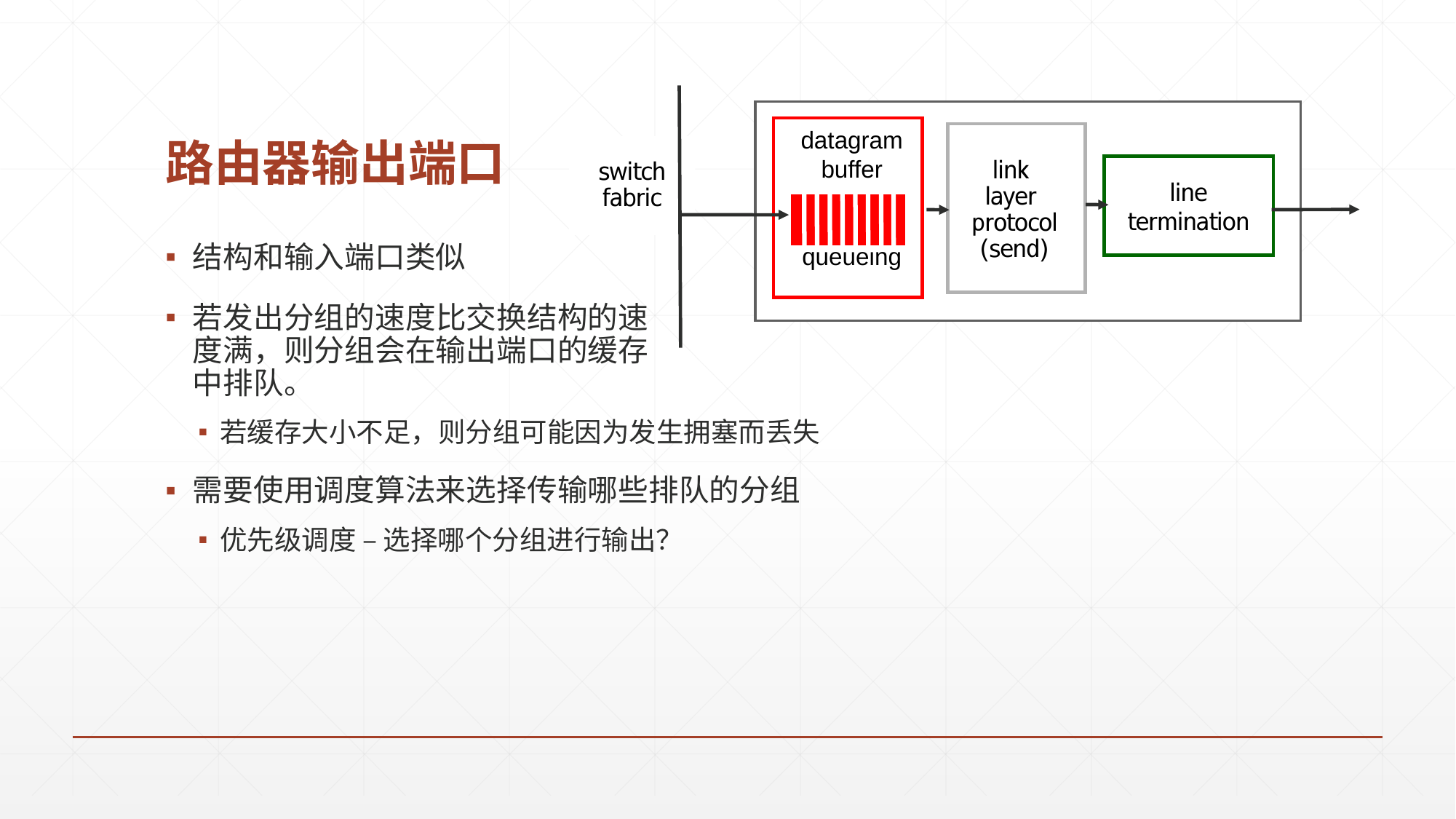

# 路由器输出端口

datagram
buffer

queueing

switch
fabric
line
termination
link
layer
protocol
(send)

结构和输入端口类似
若发出分组的速度比交换结构的速
度满，则分组会在输出端口的缓存
中排队。
若缓存大小不足，则分组可能因为发生拥塞而丢失
需要使用调度算法来选择传输哪些排队的分组
优先级调度 – 选择哪个分组进行输出？